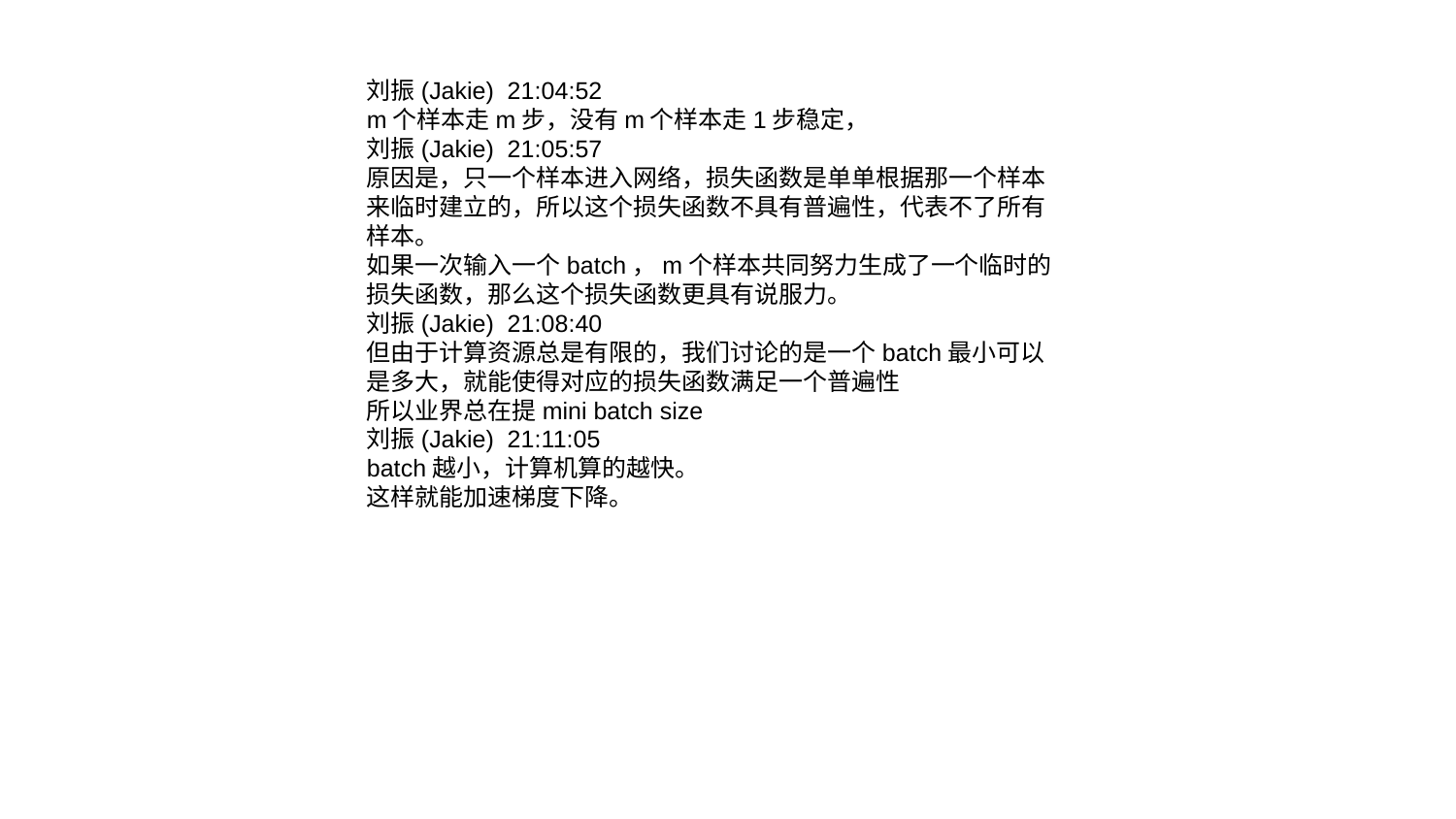

刘振(Jakie)  21:04:52
m个样本走m步，没有m个样本走1步稳定，
刘振(Jakie)  21:05:57
原因是，只一个样本进入网络，损失函数是单单根据那一个样本来临时建立的，所以这个损失函数不具有普遍性，代表不了所有样本。
如果一次输入一个batch，m个样本共同努力生成了一个临时的损失函数，那么这个损失函数更具有说服力。
刘振(Jakie)  21:08:40
但由于计算资源总是有限的，我们讨论的是一个batch最小可以是多大，就能使得对应的损失函数满足一个普遍性
所以业界总在提mini batch size
刘振(Jakie)  21:11:05
batch越小，计算机算的越快。
这样就能加速梯度下降。